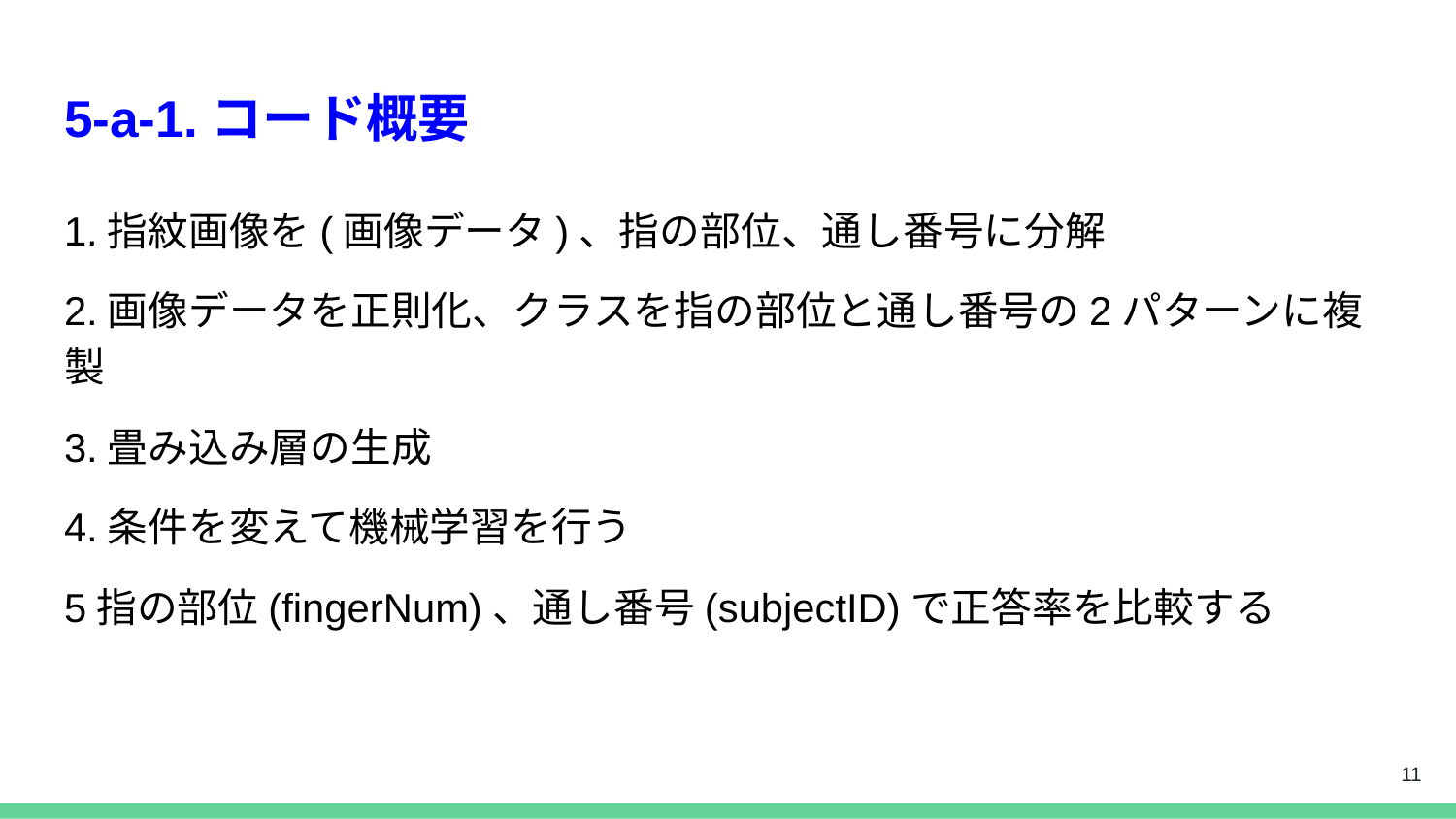

# 5-a-1.コード概要

1.指紋画像を(画像データ)、指の部位、通し番号に分解
2.画像データを正則化、クラスを指の部位と通し番号の2パターンに複製
3.畳み込み層の生成
4.条件を変えて機械学習を行う
5指の部位(fingerNum)、通し番号(subjectID)で正答率を比較する
11